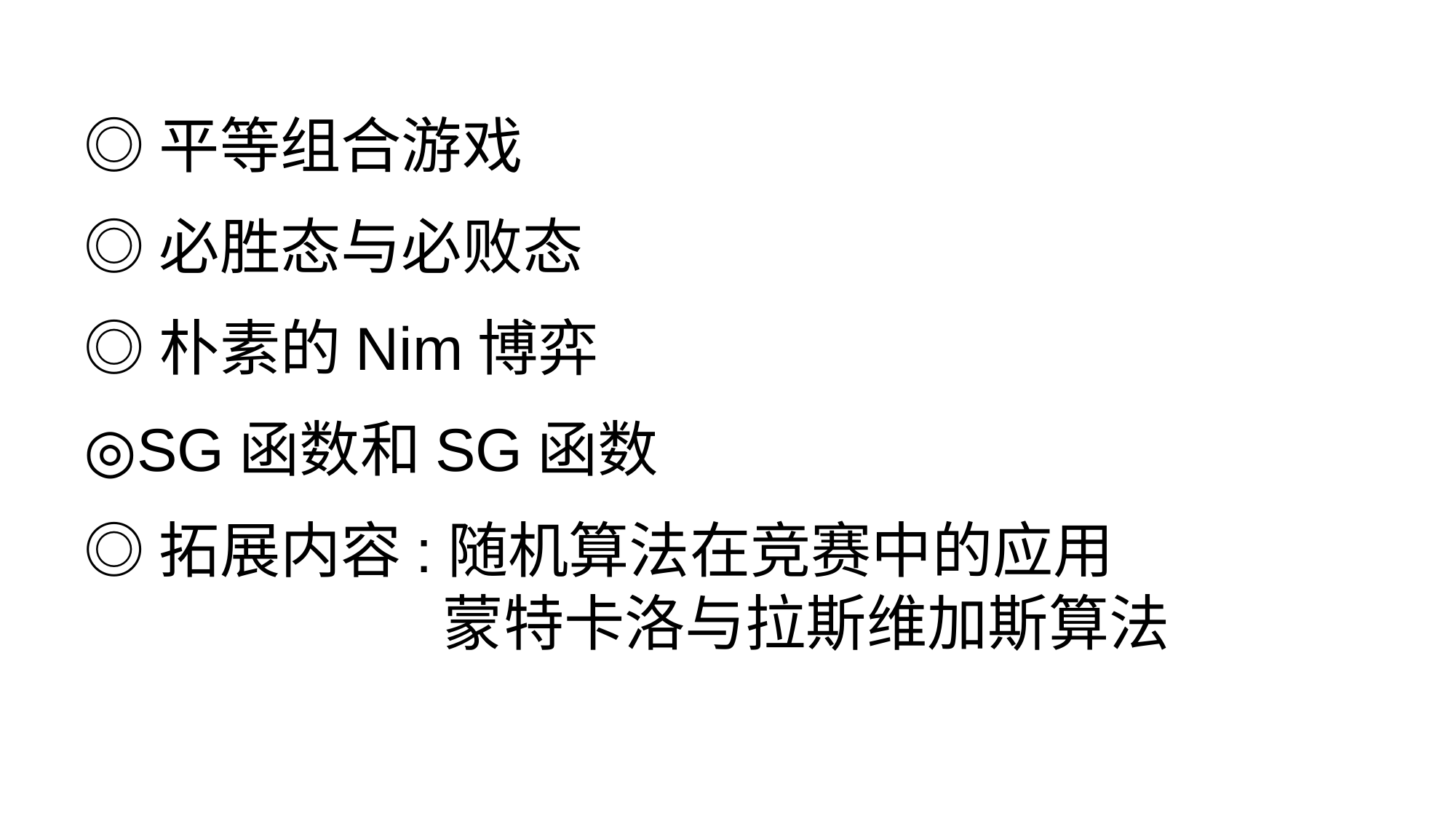

◎平等组合游戏
◎必胜态与必败态
◎朴素的Nim博弈
◎SG函数和SG函数
◎拓展内容:随机算法在竞赛中的应用
	                 蒙特卡洛与拉斯维加斯算法